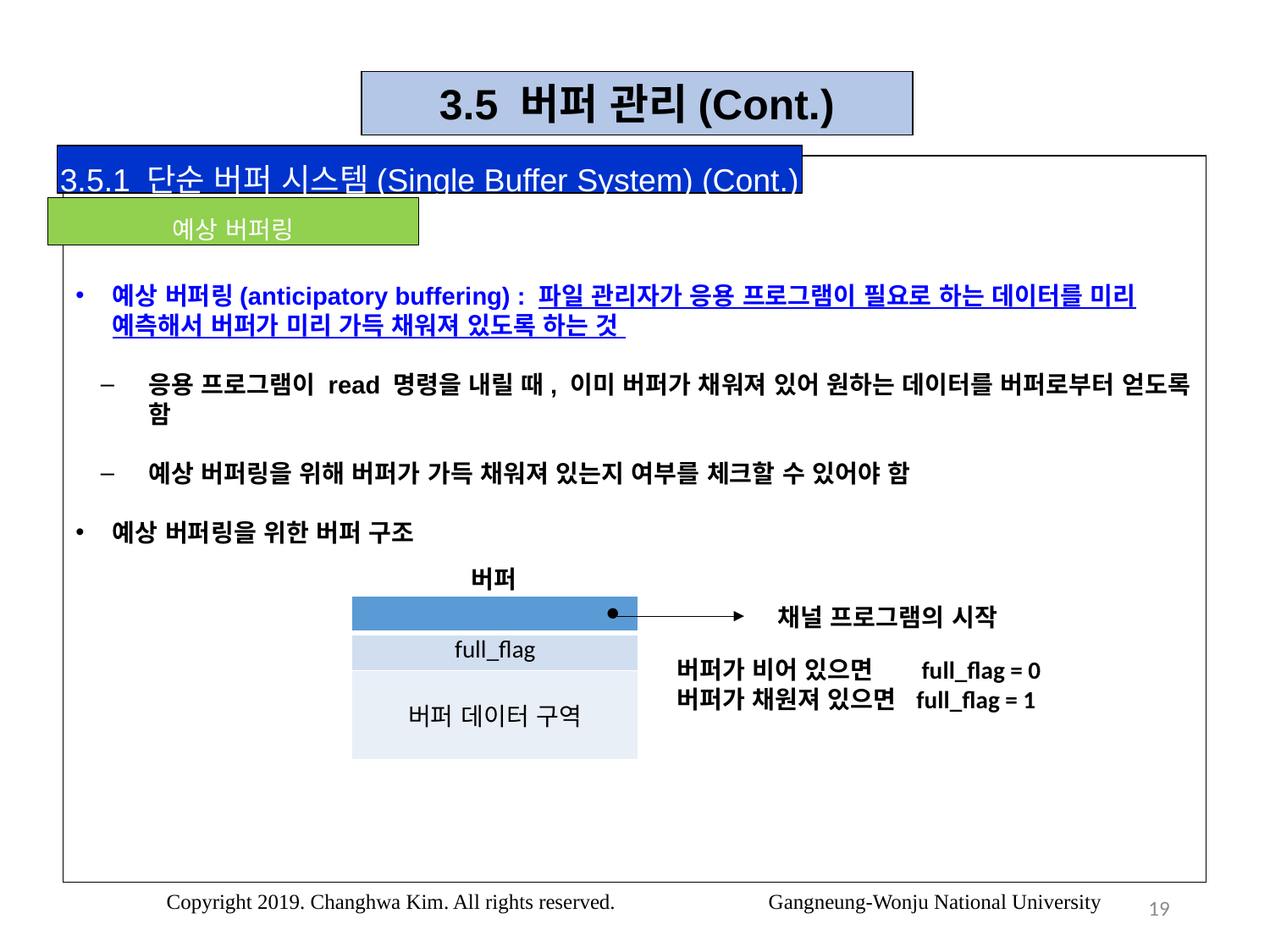

3.5 버퍼 관리(Cont.)
3.5.1 단순 버퍼 시스템(Single Buffer System) (Cont.)

예상 버퍼링(anticipatory buffering) : 파일 관리자가 응용 프로그램이 필요로 하는 데이터를 미리 예측해서 버퍼가 미리 가득 채워져 있도록 하는 것

응용 프로그램이 read 명령을 내릴 때, 이미 버퍼가 채워져 있어 원하는 데이터를 버퍼로부터 얻도록 함

예상 버퍼링을 위해 버퍼가 가득 채워져 있는지 여부를 체크할 수 있어야 함

예상 버퍼링을 위한 버퍼 구조

예상 버퍼링
버퍼
| • |
| --- |
| full\_flag |
| 버퍼 데이터 구역 |
채널 프로그램의 시작
버퍼가 비어 있으면      full_flag = 0
버퍼가 채원져 있으면  full_flag = 1
Copyright 2019. Changhwa Kim. All rights reserved.                             Gangneung-Wonju National University
19